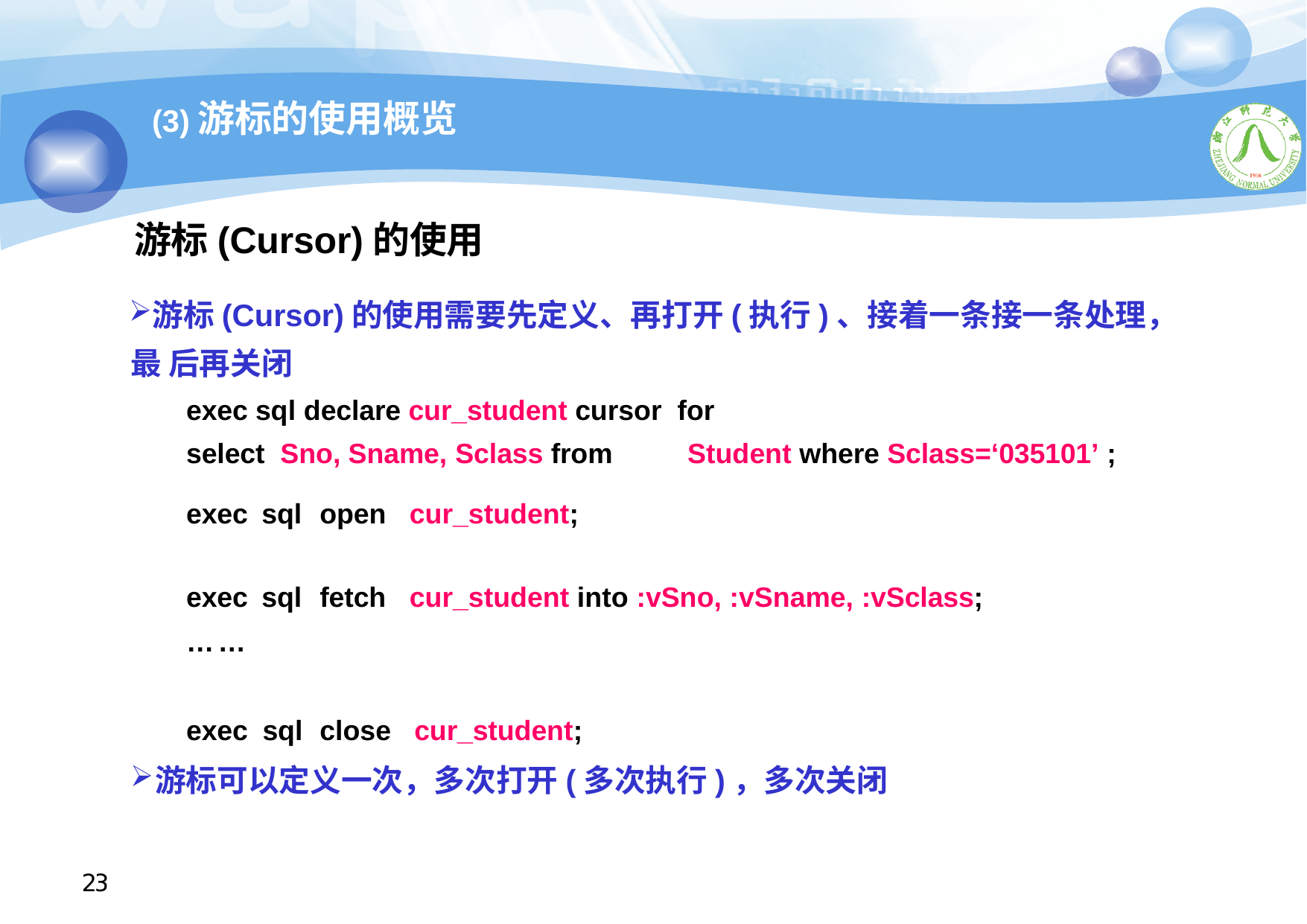

(3)游标的使用概览
游标(Cursor)的使用
游标(Cursor)的使用需要先定义、再打开(执行)、接着一条接一条处理，最 后再关闭
exec sql declare cur_student cursor for
select  Sno, Sname, Sclass from	Student where Sclass=‘035101’ ;
| exec sql exec sql | open fetch | cur\_student; cur\_student into :vSno, :vSname, :vSclass; |
| --- | --- | --- |
| …… |  |  |
| exec sql | close | cur\_student; |
游标可以定义一次，多次打开(多次执行)，多次关闭
23